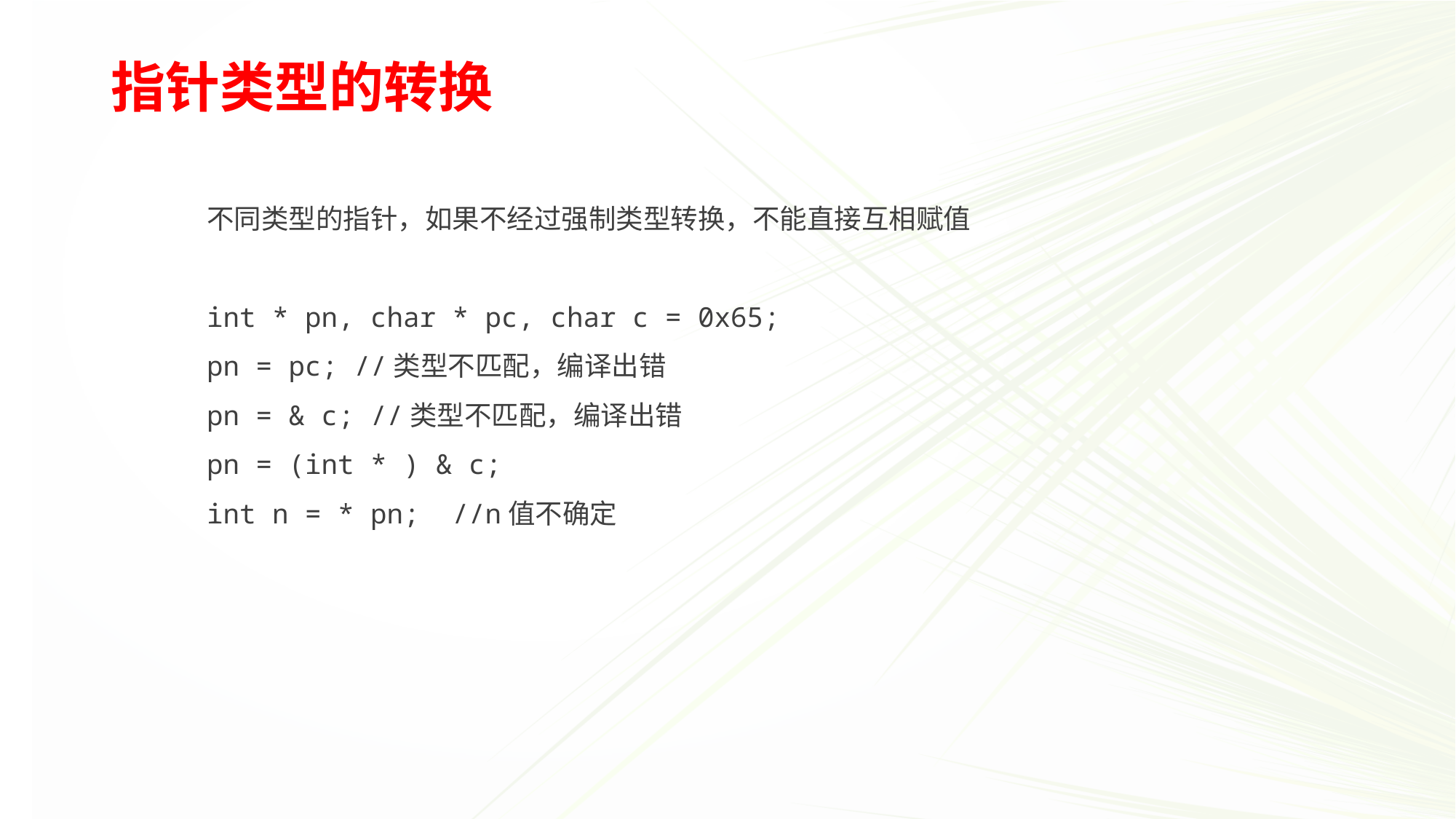

# 指针类型的转换
不同类型的指针，如果不经过强制类型转换，不能直接互相赋值

int * pn, char * pc, char c = 0x65;
pn = pc; //类型不匹配，编译出错
pn = & c; //类型不匹配，编译出错
pn = (int * ) & c;
int n = * pn;  //n值不确定